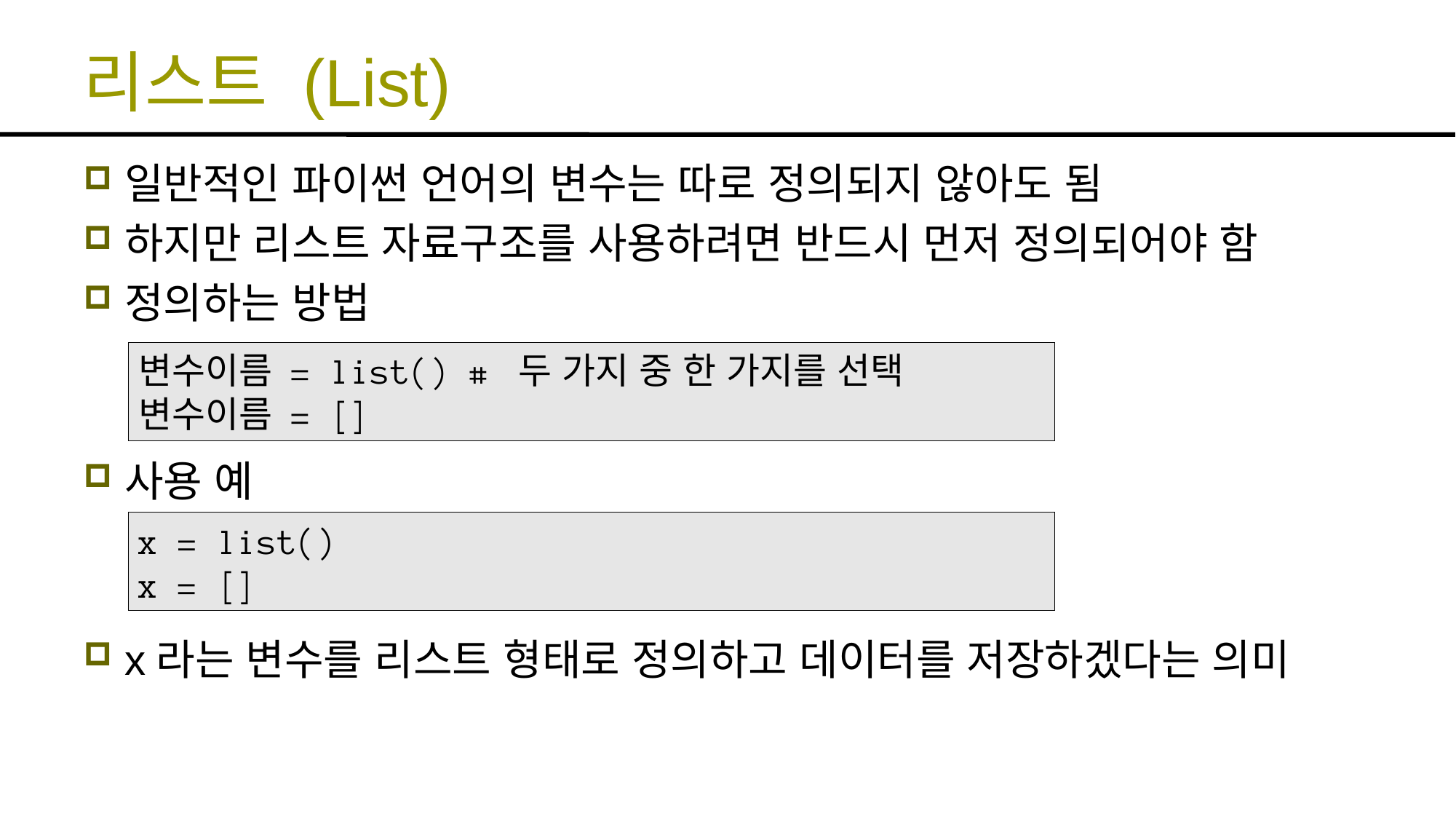

# 리스트 (List)
일반적인 파이썬 언어의 변수는 따로 정의되지 않아도 됨
하지만 리스트 자료구조를 사용하려면 반드시 먼저 정의되어야 함
정의하는 방법

사용 예

x라는 변수를 리스트 형태로 정의하고 데이터를 저장하겠다는 의미

변수이름 = list() # 두 가지 중 한 가지를 선택
변수이름 = []
x = list()
x = []